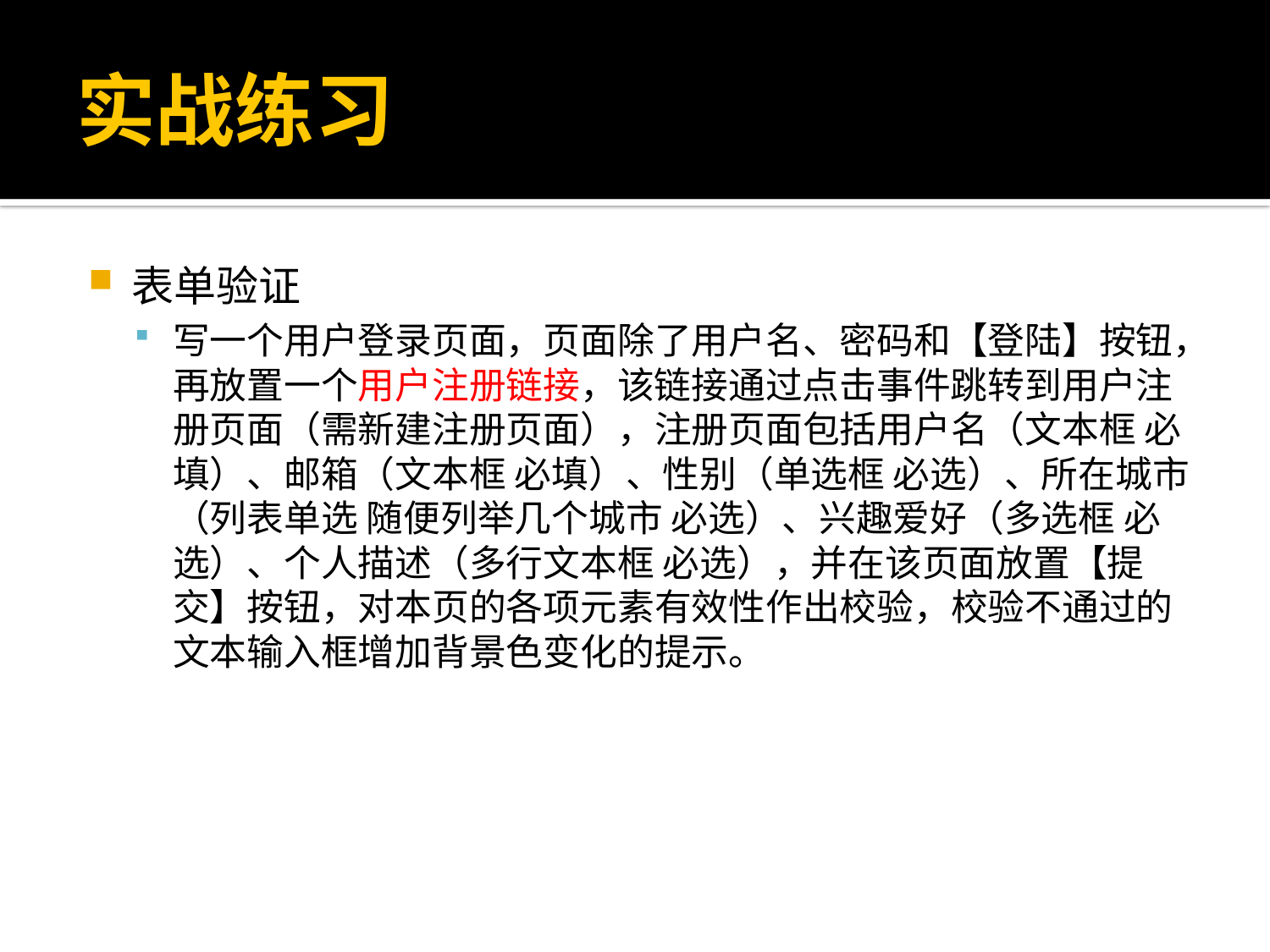

# 实战练习
表单验证
写一个用户登录页面，页面除了用户名、密码和【登陆】按钮，再放置一个用户注册链接，该链接通过点击事件跳转到用户注册页面（需新建注册页面），注册页面包括用户名（文本框 必填）、邮箱（文本框 必填）、性别（单选框 必选）、所在城市（列表单选 随便列举几个城市 必选）、兴趣爱好（多选框 必选）、个人描述（多行文本框 必选），并在该页面放置【提交】按钮，对本页的各项元素有效性作出校验，校验不通过的文本输入框增加背景色变化的提示。